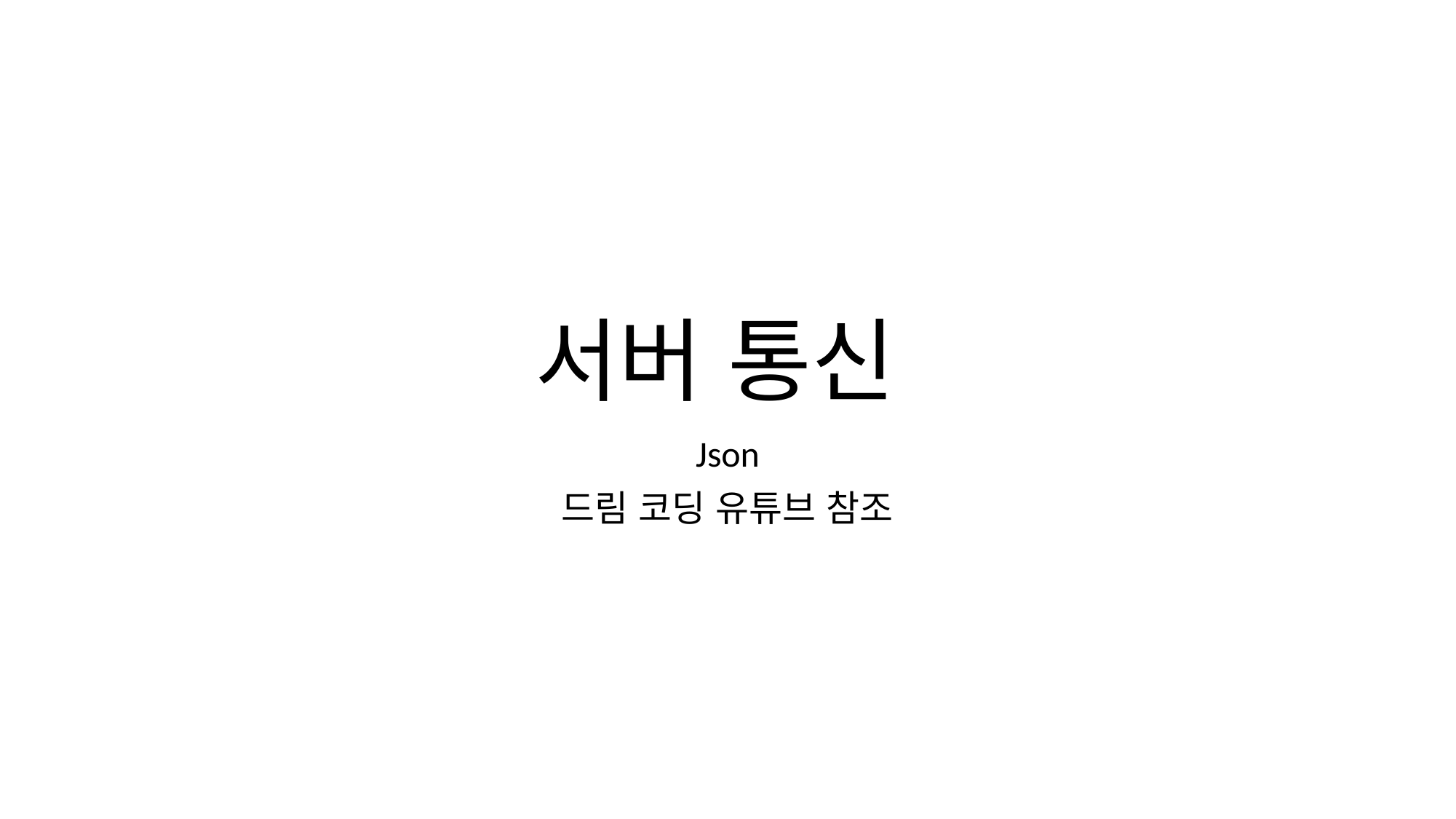

# 서버 통신
Json
드림 코딩 유튜브 참조